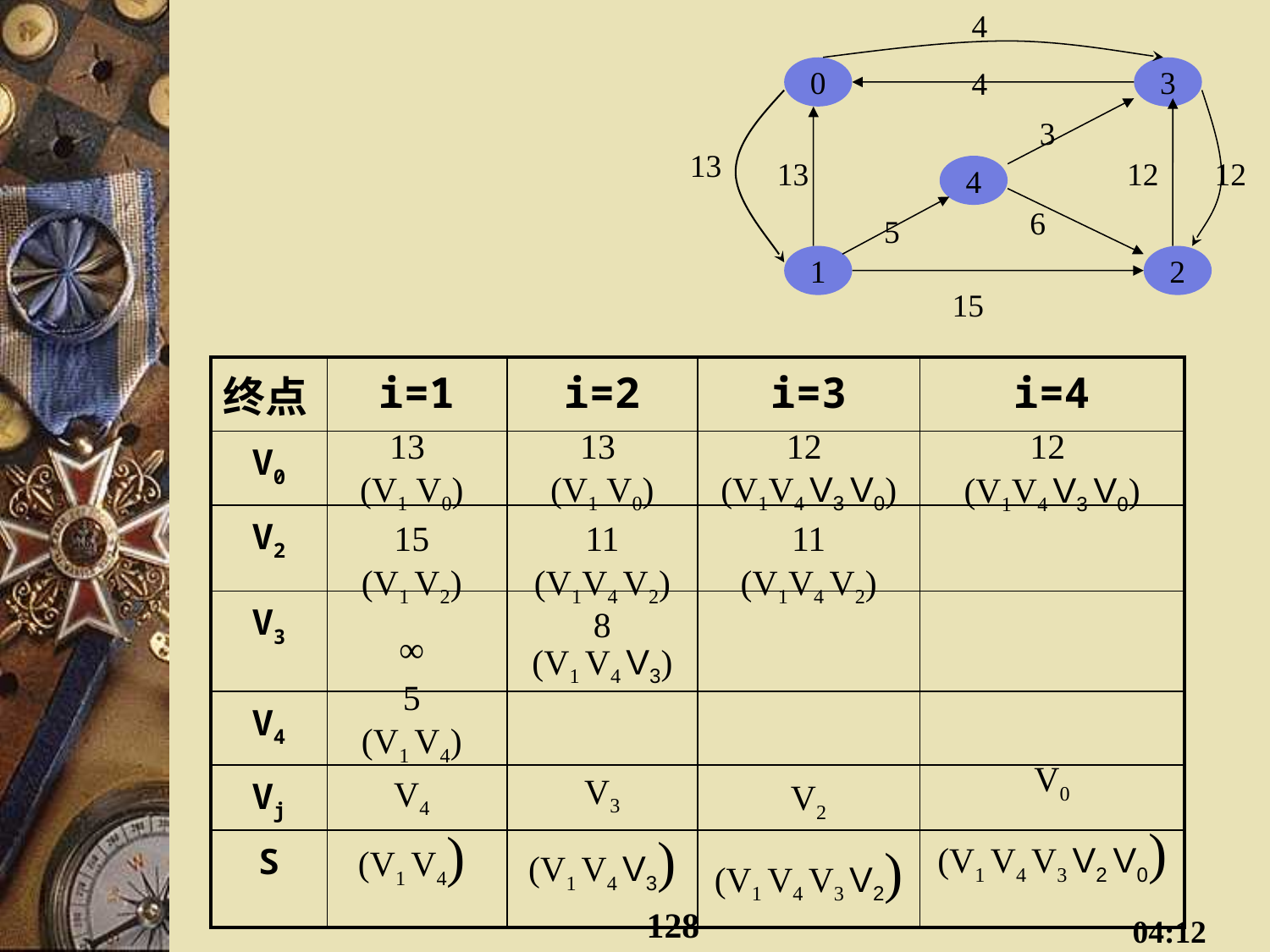

4

4
0
3

3
13
13
12
12
4

6
5
1
2

15
| 终点 | i=1 | i=2 | i=3 | i=4 |
| --- | --- | --- | --- | --- |
| V0 |  |  |  |  |
| V2 |  |  |  |  |
| V3 |  |  | 50 (V0 V4 V3) |  |
| V4 |  |  |  |  |
| Vj |  |  | V3 | V5 |
| S |  |  | (V0 V2 V3 V4) | (V0 V2 V3 V4 V5) |
13
(V1 V0)
15
(V1 V2)
∞
5
(V1 V4)
V4
(V1 V4)
13
(V1 V0)
11
(V1V4 V2)
8
(V1 V4 V3)

V3
(V1 V4 V3)
12
(V1V4 V3 V0)
11
(V1V4 V2)

V2
(V1 V4 V3 V2)
12
(V1V4 V3 V0)

V0
(V1 V4 V3 V2 V0)